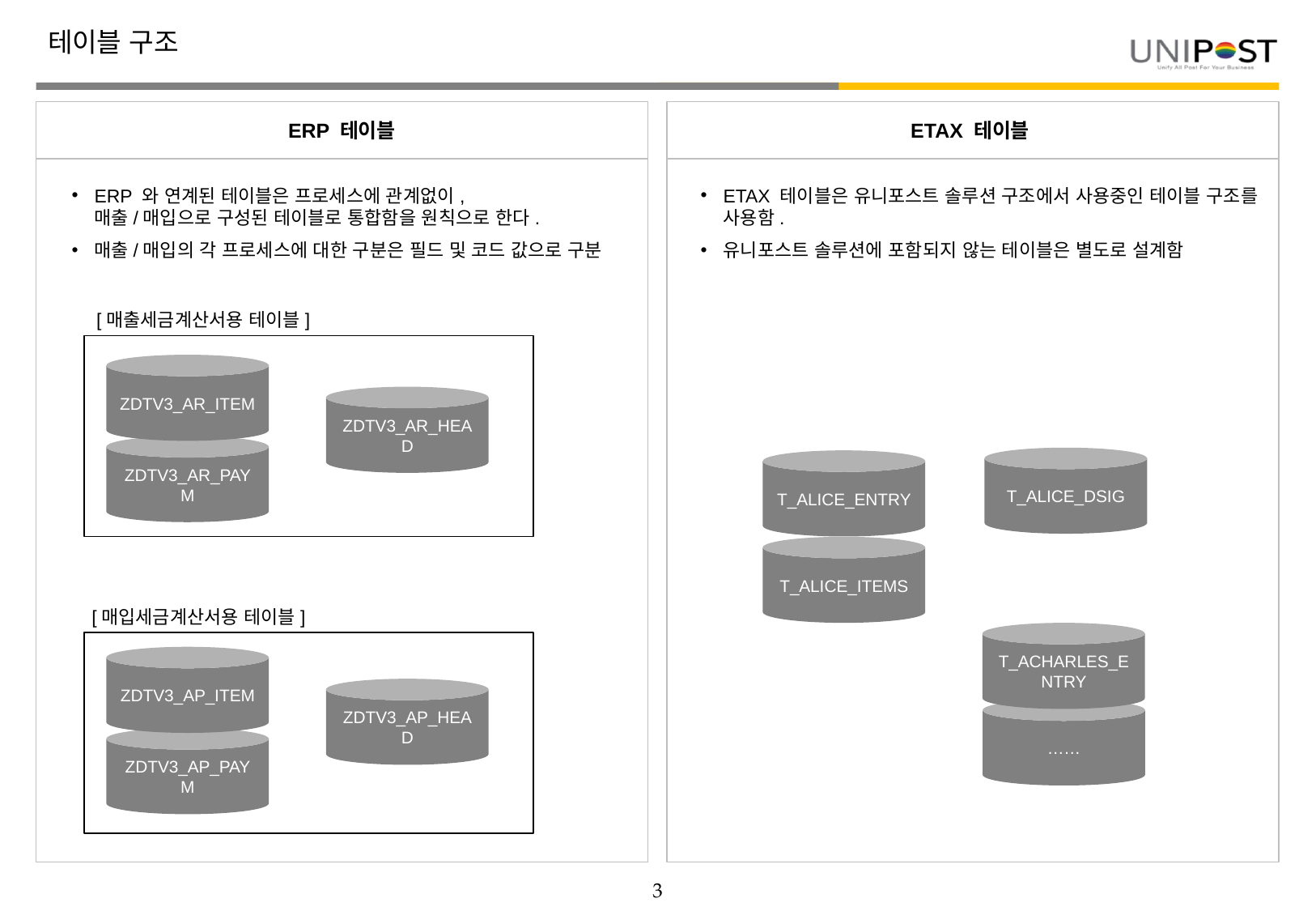

테이블 구조
ETAX 테이블
ERP 테이블

ERP 와 연계된 테이블은 프로세스에 관계없이,
매출/매입으로 구성된 테이블로 통합함을 원칙으로 한다.
매출/매입의 각 프로세스에 대한 구분은 필드 및 코드 값으로 구분
ETAX 테이블은 유니포스트 솔루션 구조에서 사용중인 테이블 구조를
사용함.
유니포스트 솔루션에 포함되지 않는 테이블은 별도로 설계함
[매출세금계산서용 테이블]

ZDTV3_AR_ITEM
ZDTV3_AR_HEAD
ZDTV3_AR_PAYM
T_ALICE_DSIG
T_ALICE_ENTRY
T_ALICE_ITEMS
[매입세금계산서용 테이블]
T_ACHARLES_ENTRY

ZDTV3_AP_ITEM
ZDTV3_AP_HEAD
……
ZDTV3_AP_PAYM